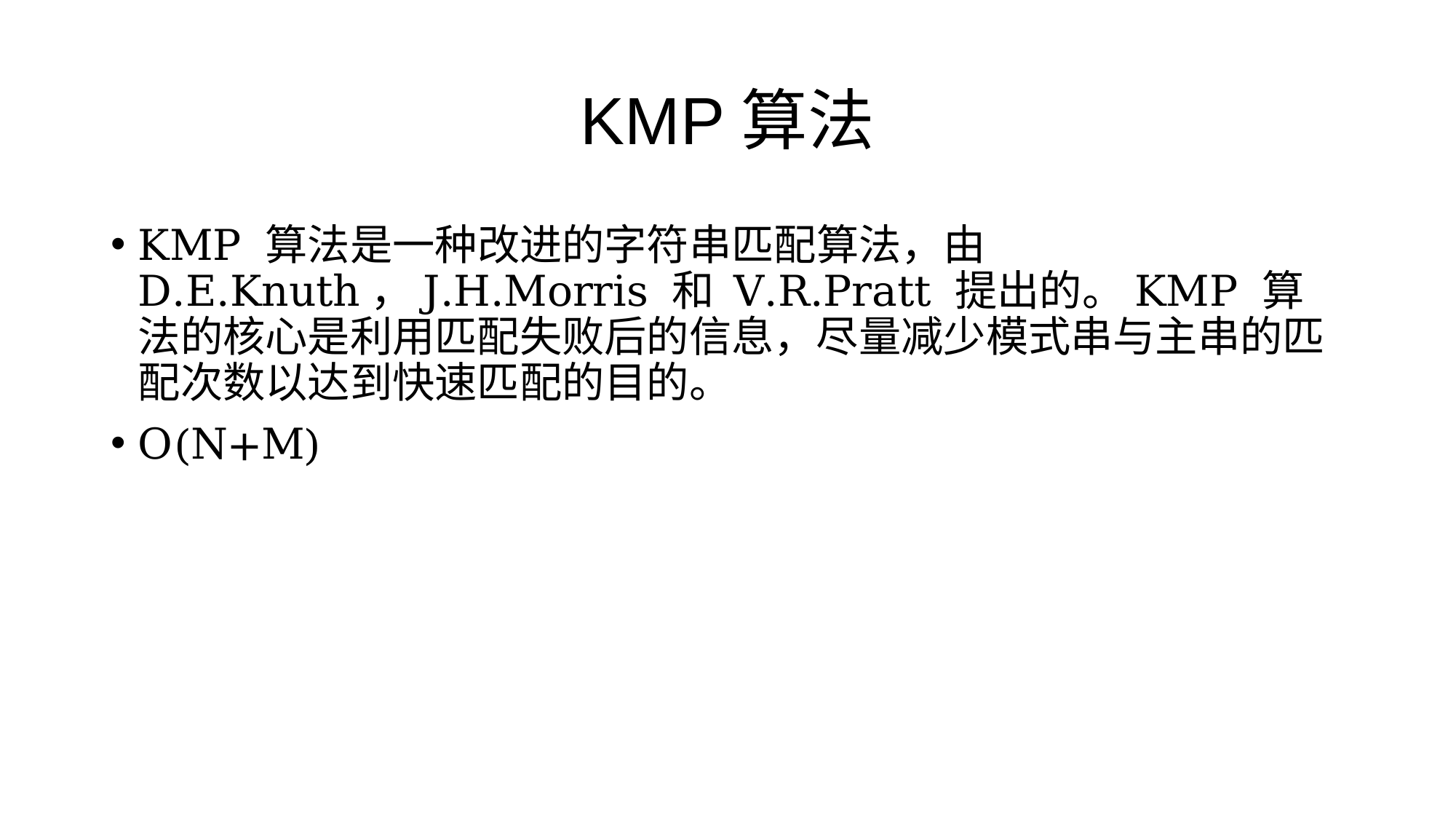

# KMP算法
KMP 算法是一种改进的字符串匹配算法，由 D.E.Knuth，J.H.Morris 和 V.R.Pratt 提出的。KMP 算法的核心是利用匹配失败后的信息，尽量减少模式串与主串的匹配次数以达到快速匹配的目的。
O(N+M)